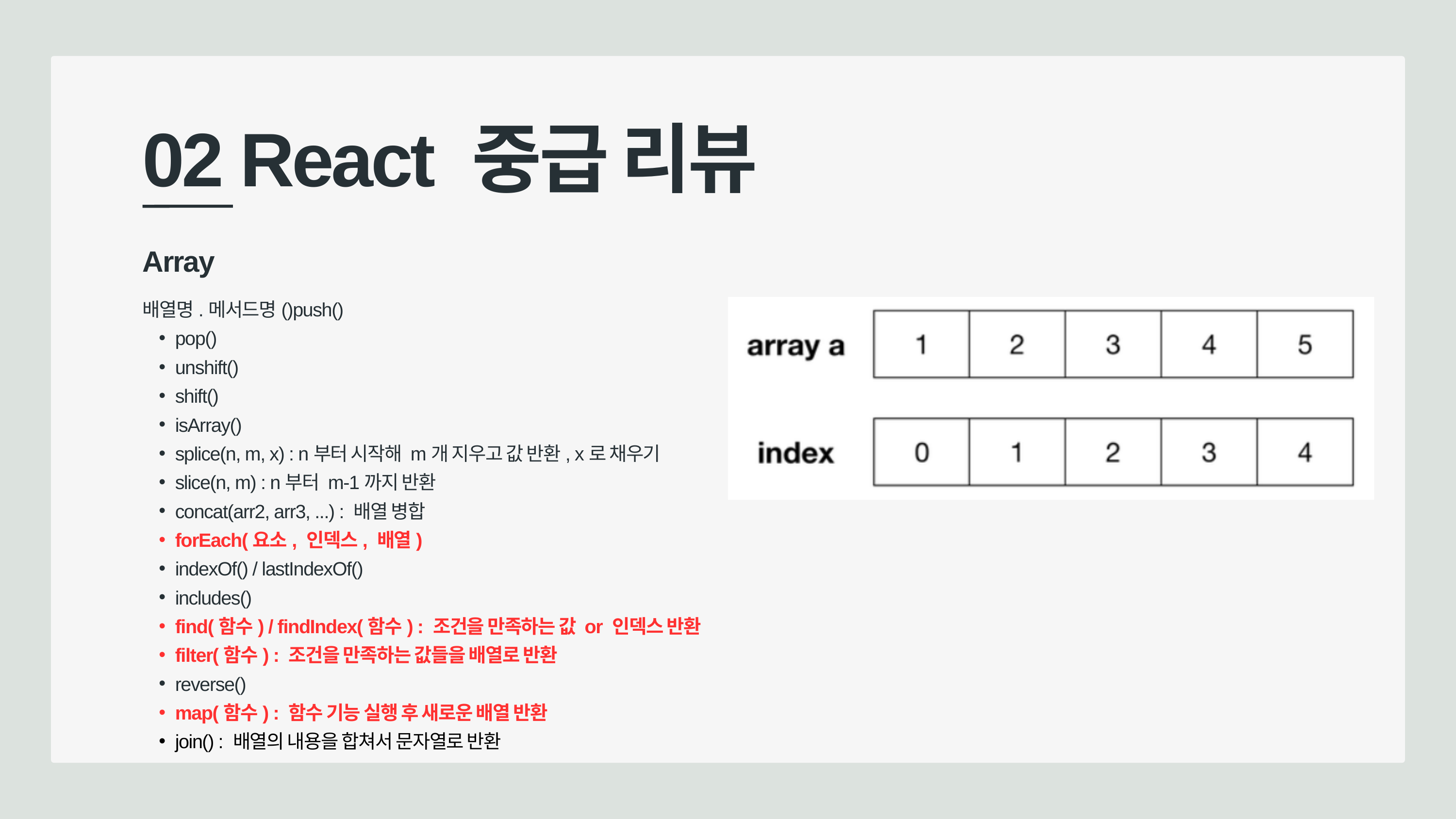

02 React 중급 리뷰

Array
배열명.메서드명()push()
pop()
unshift()
shift()
isArray()
splice(n, m, x) : n부터 시작해 m개 지우고 값 반환, x로 채우기
slice(n, m) : n부터 m-1까지 반환
concat(arr2, arr3, ...) : 배열 병합
forEach(요소, 인덱스, 배열)
indexOf() / lastIndexOf()
includes()
find(함수) / findIndex(함수) : 조건을 만족하는 값 or 인덱스 반환
filter(함수) : 조건을 만족하는 값들을 배열로 반환
reverse()
map(함수) : 함수 기능 실행 후 새로운 배열 반환
join() : 배열의 내용을 합쳐서 문자열로 반환